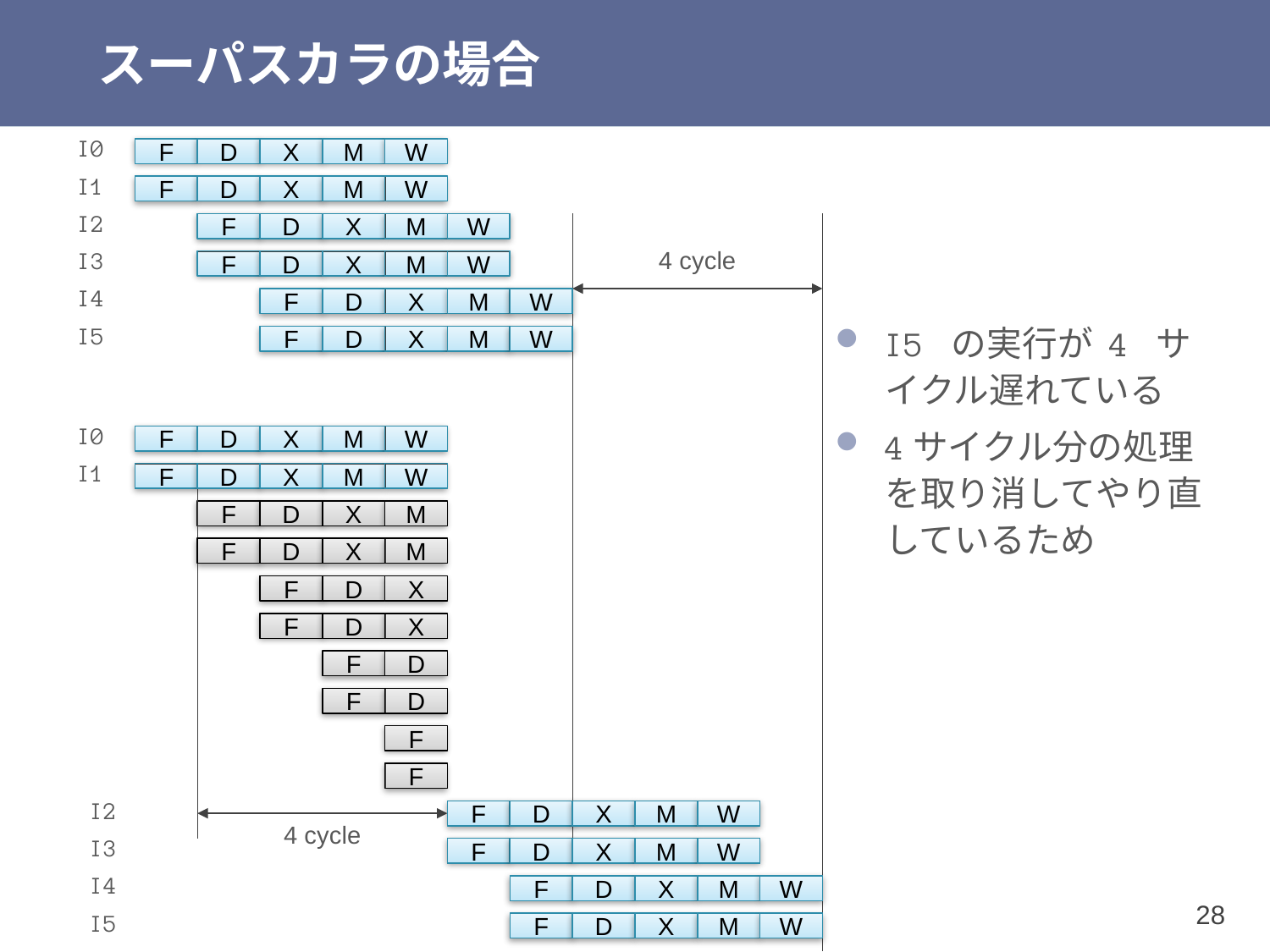

# スーパスカラの場合
I0
F
D
X
M
W
I1
F
D
X
M
W
I5 の実行が 4 サイクル遅れている
4サイクル分の処理を取り消してやり直しているため
I2
F
D
X
M
W
4 cycle
I3
F
D
X
M
W
I4
F
D
X
M
W
I5
F
D
X
M
W
I0
F
D
X
M
W
I1
F
D
X
M
W
F
D
X
M
F
D
X
M
F
D
X
F
D
X
F
D
F
D
F
F
I2
F
D
X
M
W
4 cycle
I3
F
D
X
M
W
I4
F
D
X
M
W
I5
F
D
X
M
W